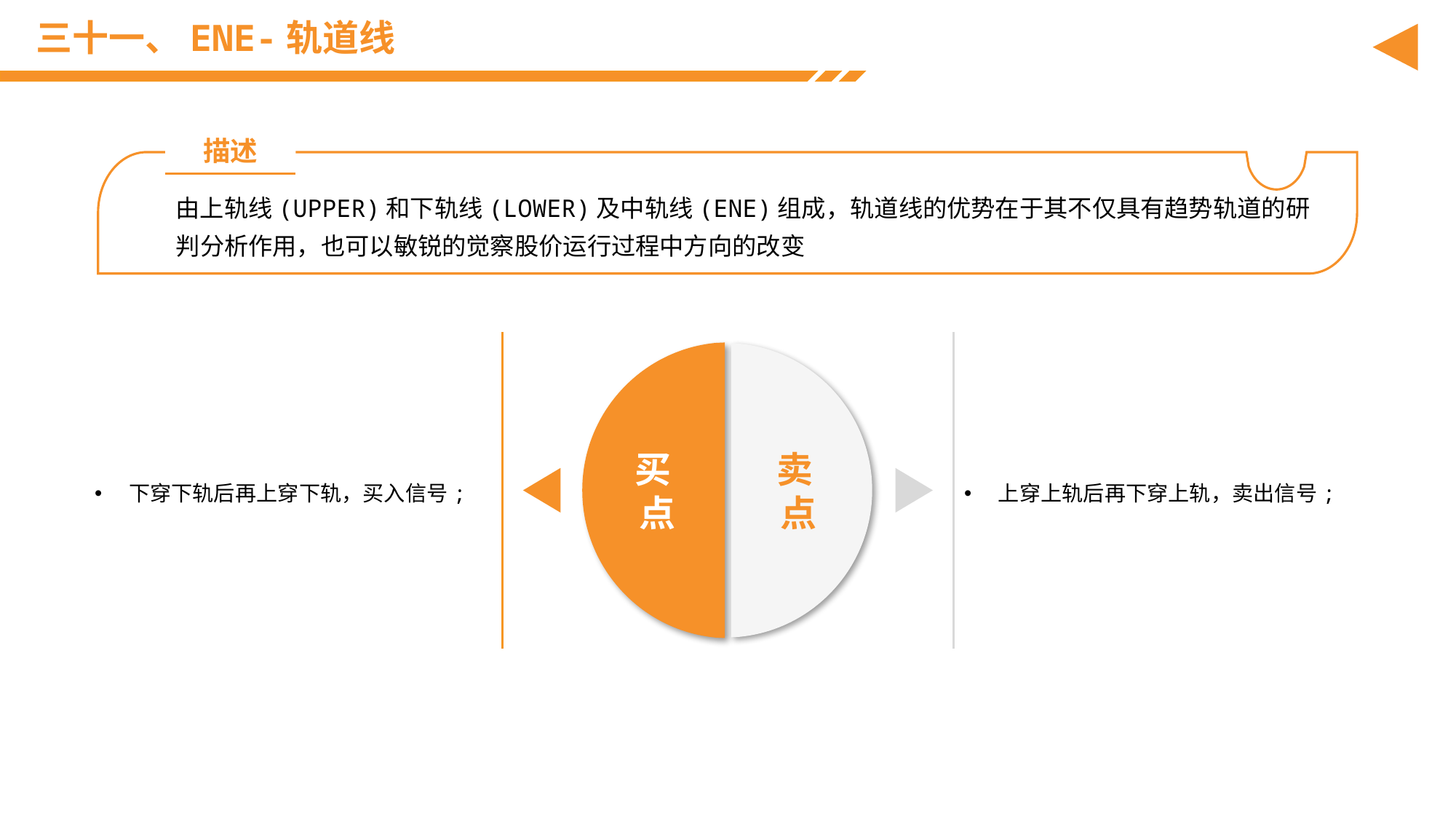

# 三十一、ENE-轨道线

描述

由上轨线(UPPER)和下轨线(LOWER)及中轨线(ENE)组成，轨道线的优势在于其不仅具有趋势轨道的研判分析作用，也可以敏锐的觉察股价运行过程中方向的改变
下穿下轨后再上穿下轨，买入信号;
上穿上轨后再下穿上轨，卖出信号;

买
点
卖
点